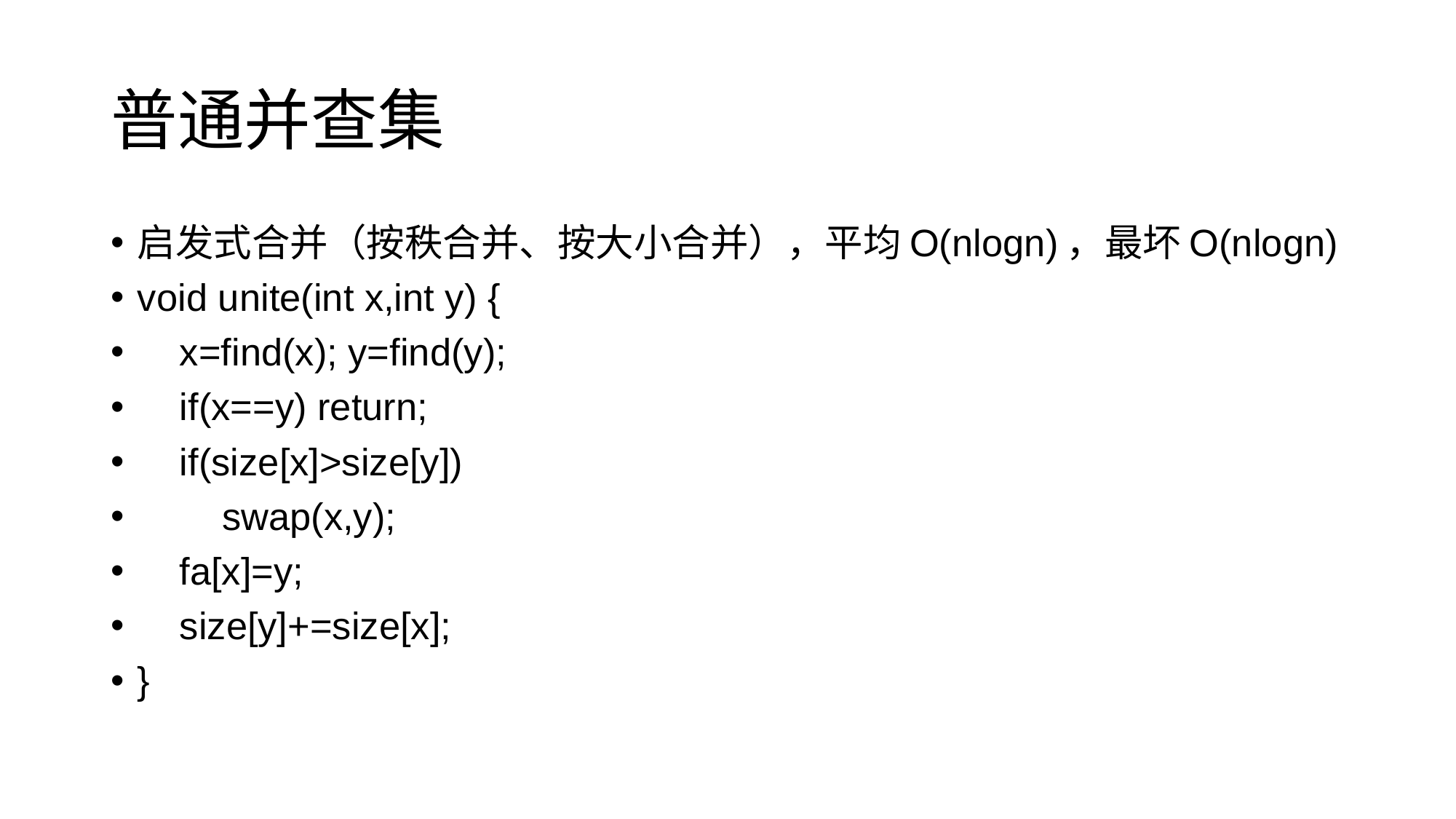

# 普通并查集
启发式合并（按秩合并、按大小合并），平均O(nlogn)，最坏O(nlogn)
void unite(int x,int y) {
    x=find(x); y=find(y);
    if(x==y) return;
    if(size[x]>size[y])
        swap(x,y);
    fa[x]=y;
    size[y]+=size[x];
}